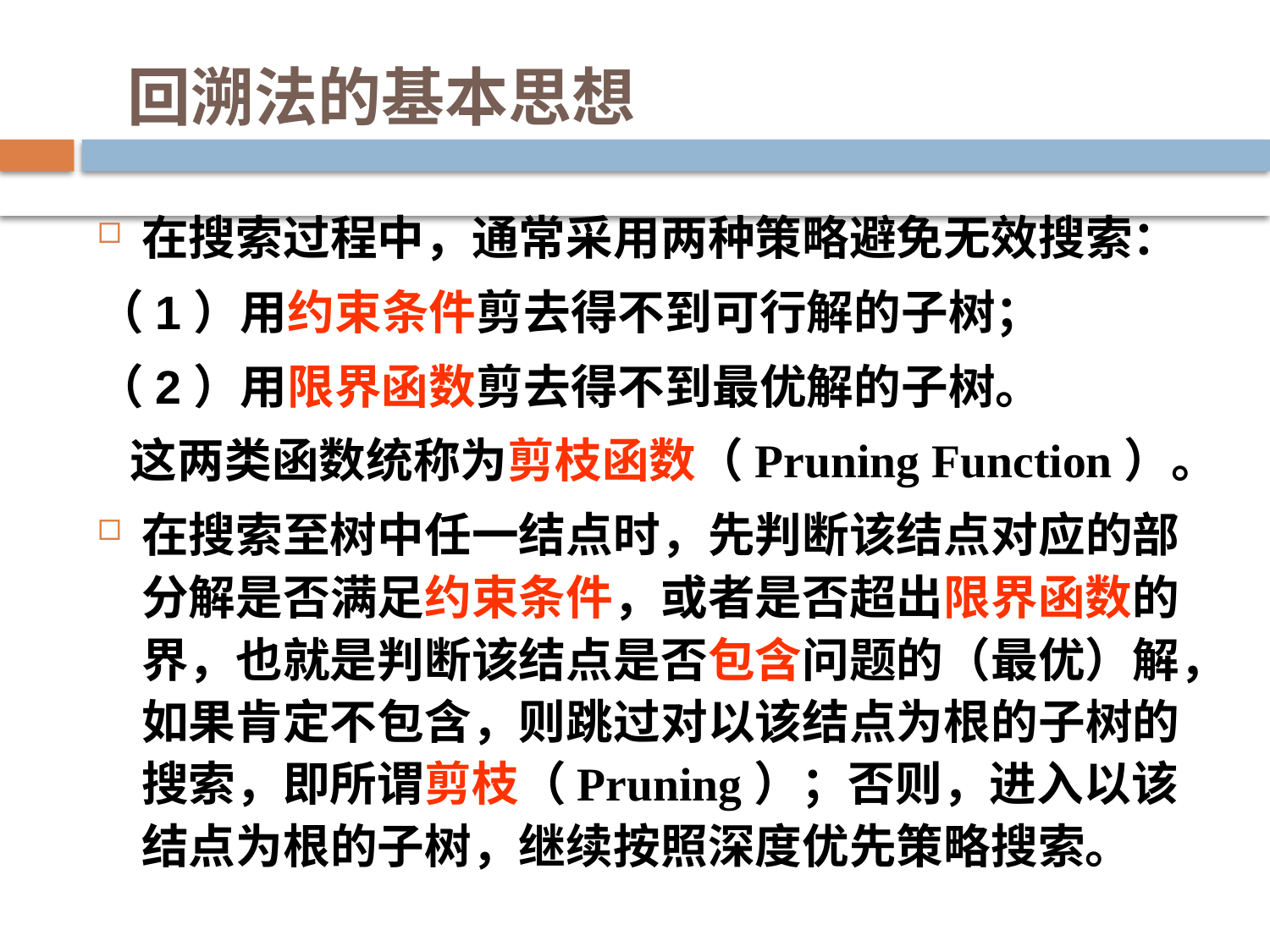

# 回溯法的基本思想
在搜索过程中，通常采用两种策略避免无效搜索：
（1）用约束条件剪去得不到可行解的子树；
（2）用限界函数剪去得不到最优解的子树。
  这两类函数统称为剪枝函数（Pruning Function）。
在搜索至树中任一结点时，先判断该结点对应的部分解是否满足约束条件，或者是否超出限界函数的界，也就是判断该结点是否包含问题的（最优）解，如果肯定不包含，则跳过对以该结点为根的子树的搜索，即所谓剪枝（Pruning）；否则，进入以该结点为根的子树，继续按照深度优先策略搜索。